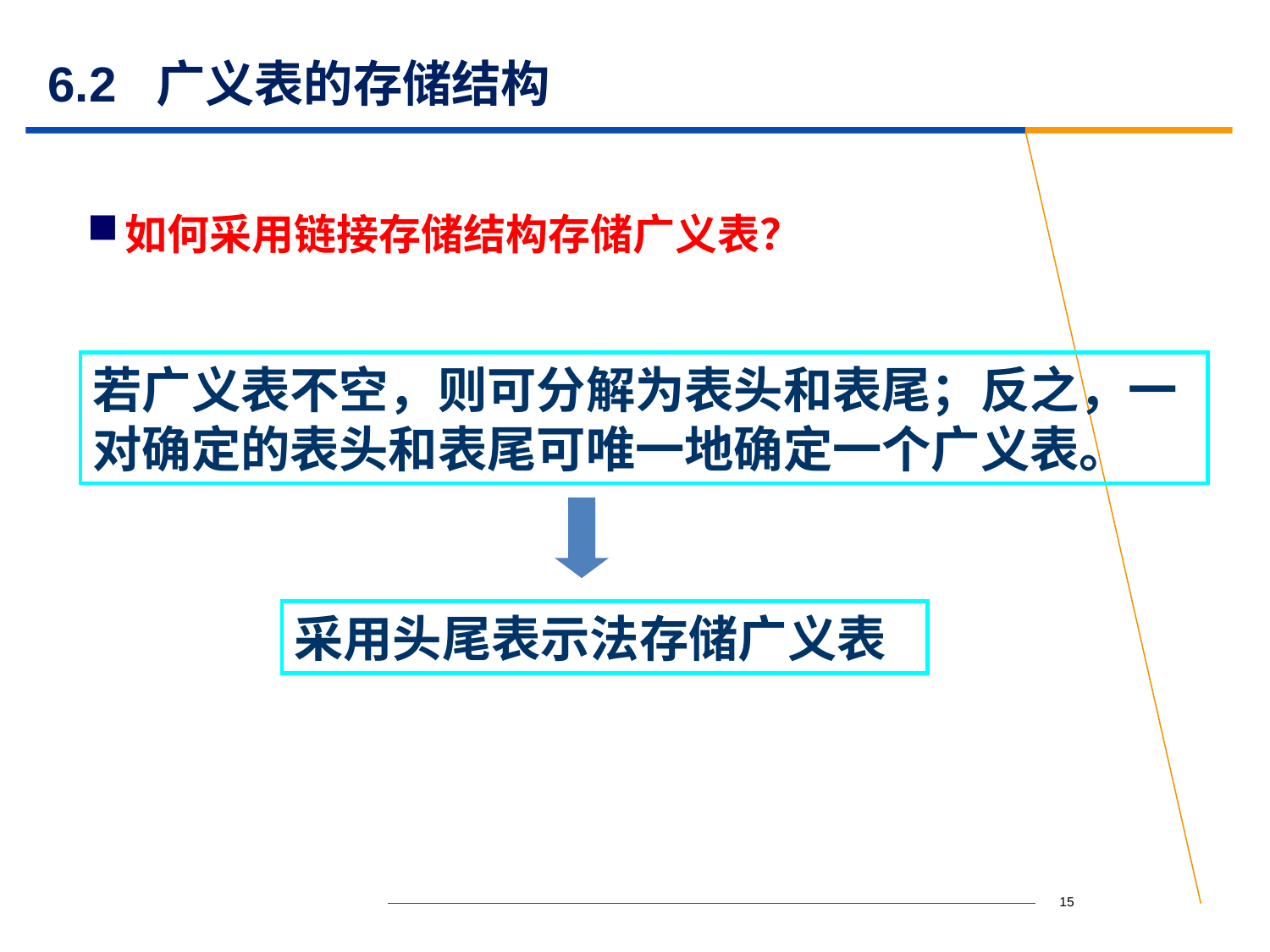

# 6.2  广义表的存储结构
如何采用链接存储结构存储广义表？
若广义表不空，则可分解为表头和表尾；反之，一对确定的表头和表尾可唯一地确定一个广义表。

采用头尾表示法存储广义表